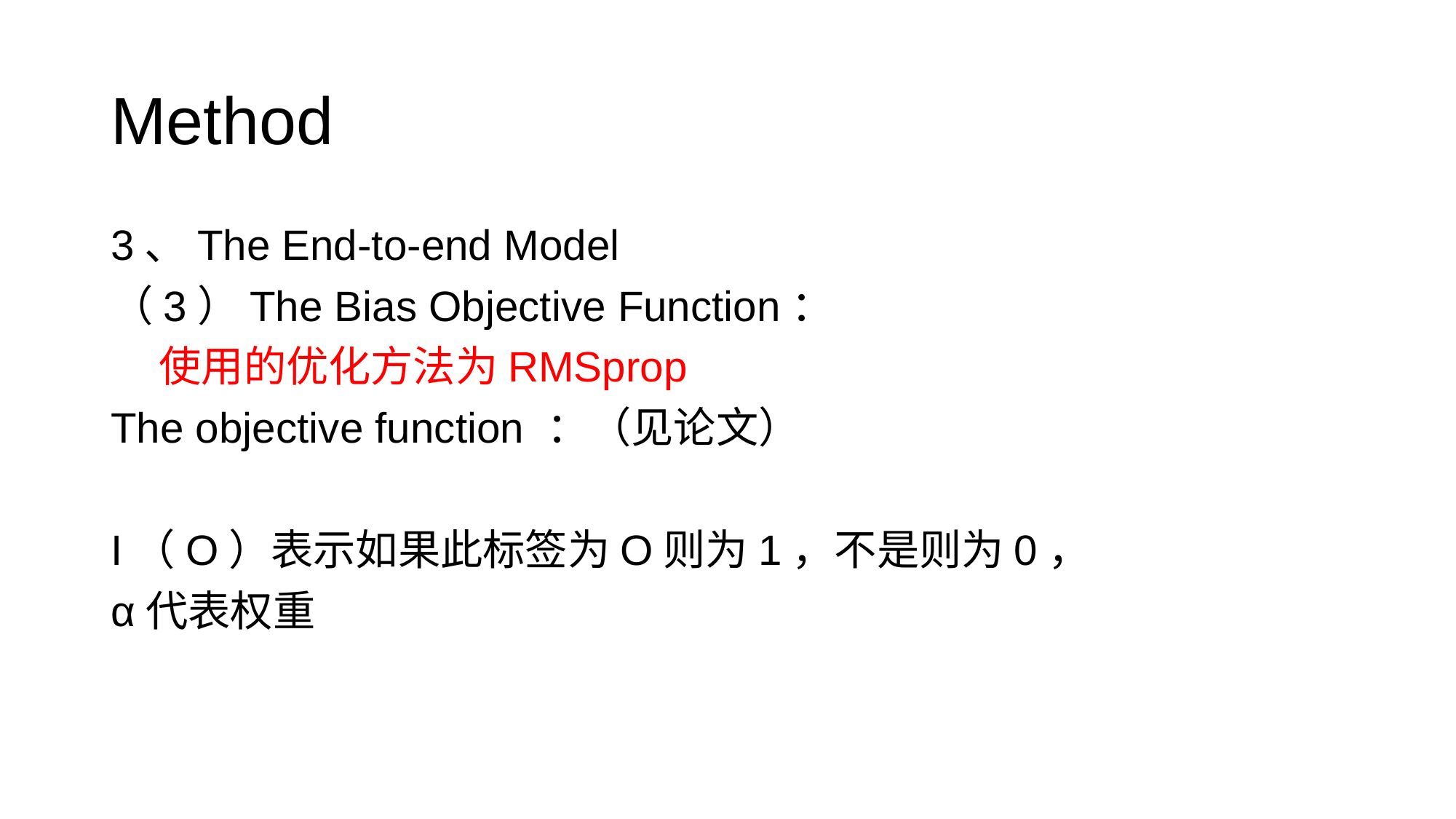

# Method
3、The End-to-end Model
（3）The Bias Objective Function：
    使用的优化方法为RMSprop
The objective function ：（见论文）

I（O）表示如果此标签为O则为1，不是则为0，
α代表权重